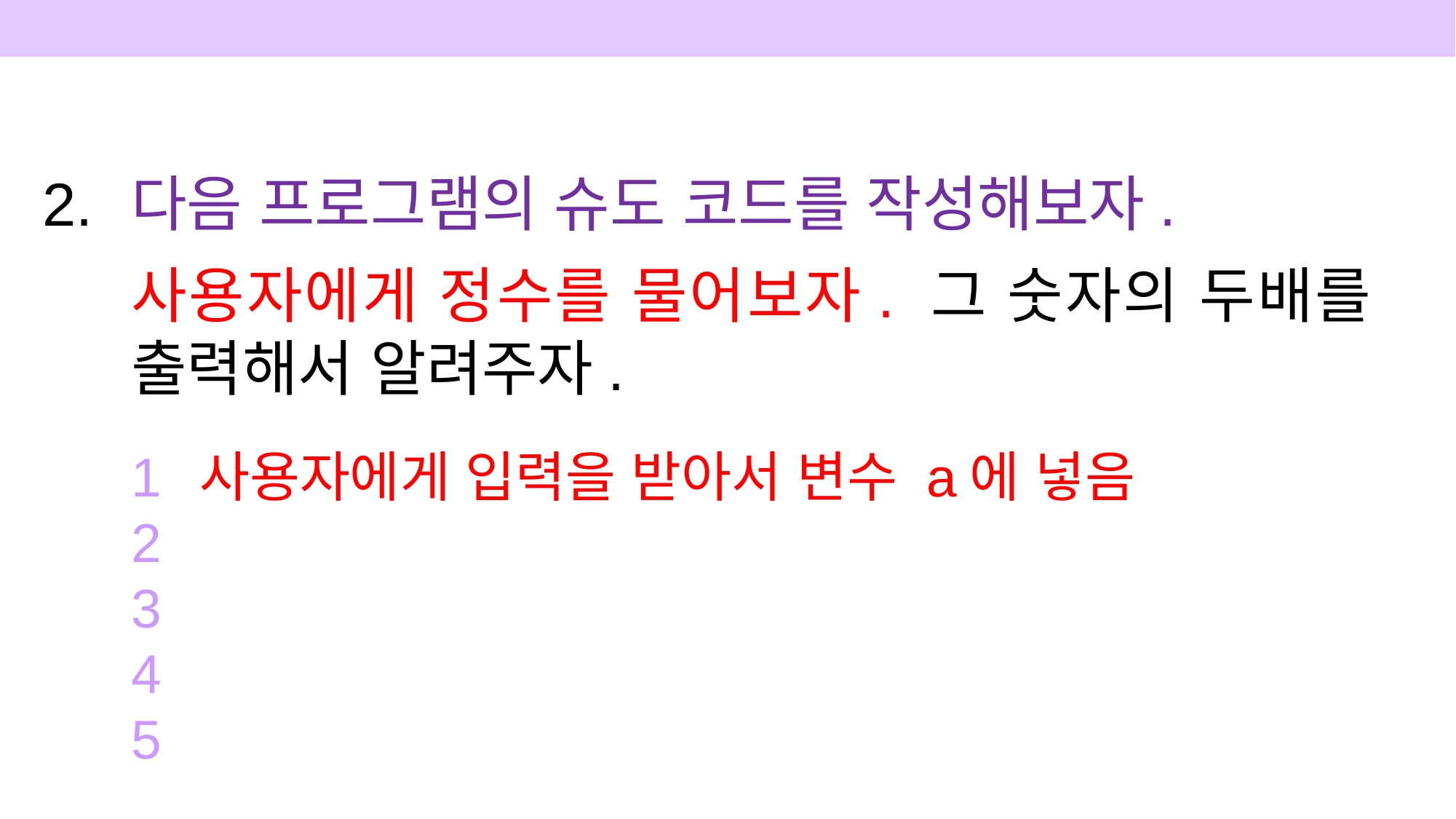

2.
다음 프로그램의 슈도 코드를 작성해보자.
사용자에게 정수를 물어보자. 그 숫자의 두배를 출력해서 알려주자.
1
2
3
4
5
사용자에게 입력을 받아서 변수 a에 넣음